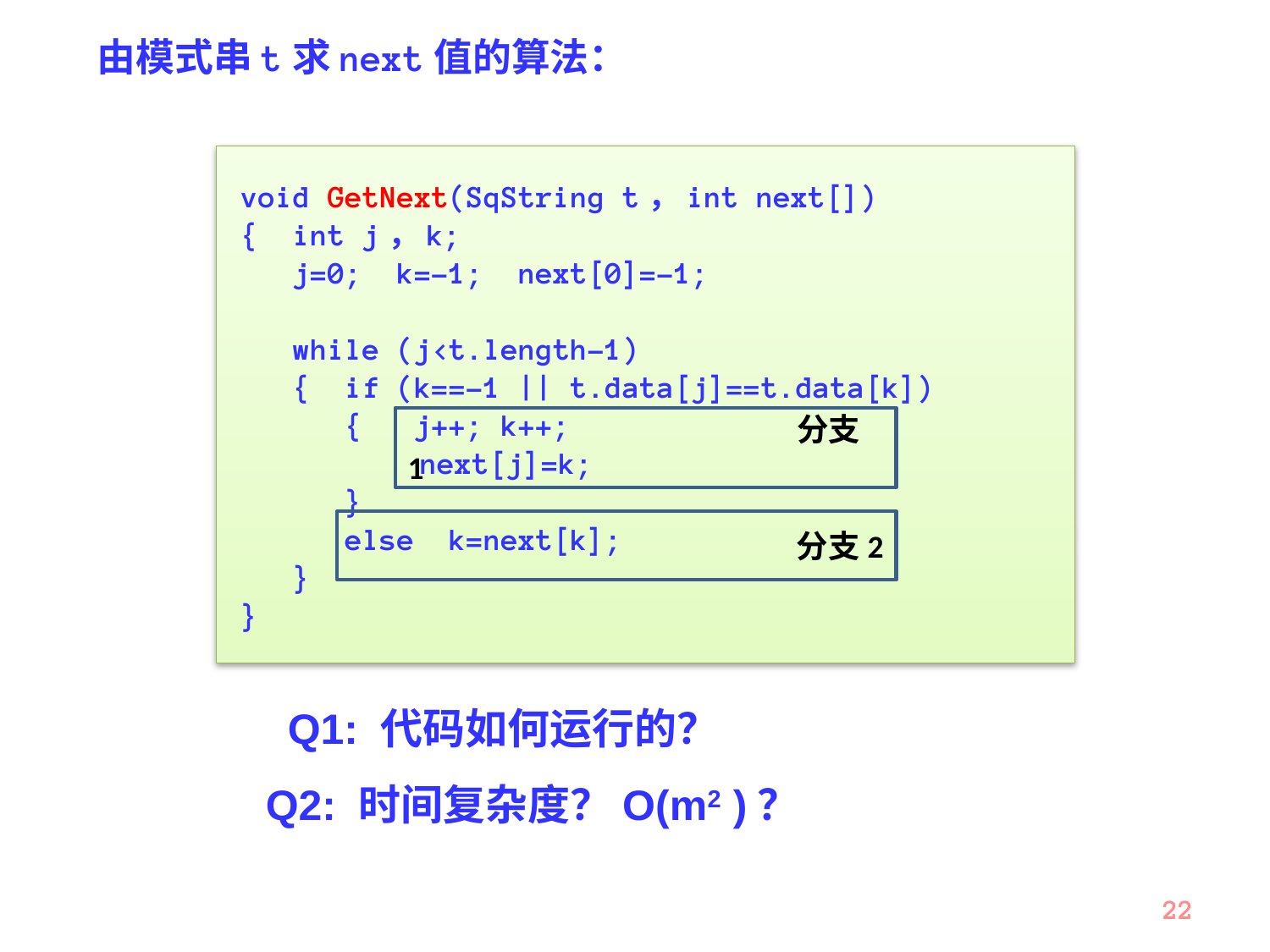

由模式串t求next值的算法：
void GetNext(SqString t，int next[])
{  int j，k;
   j=0;  k=-1;  next[0]=-1;
   while (j<t.length-1)
   {  if (k==-1 || t.data[j]==t.data[k])
      {   j++; k++;
	   next[j]=k;
      }
      else  k=next[k];
   }
}
                                                     分支1
                                                             分支2
Q1: 代码如何运行的？
Q2: 时间复杂度？O(m2 )？
22